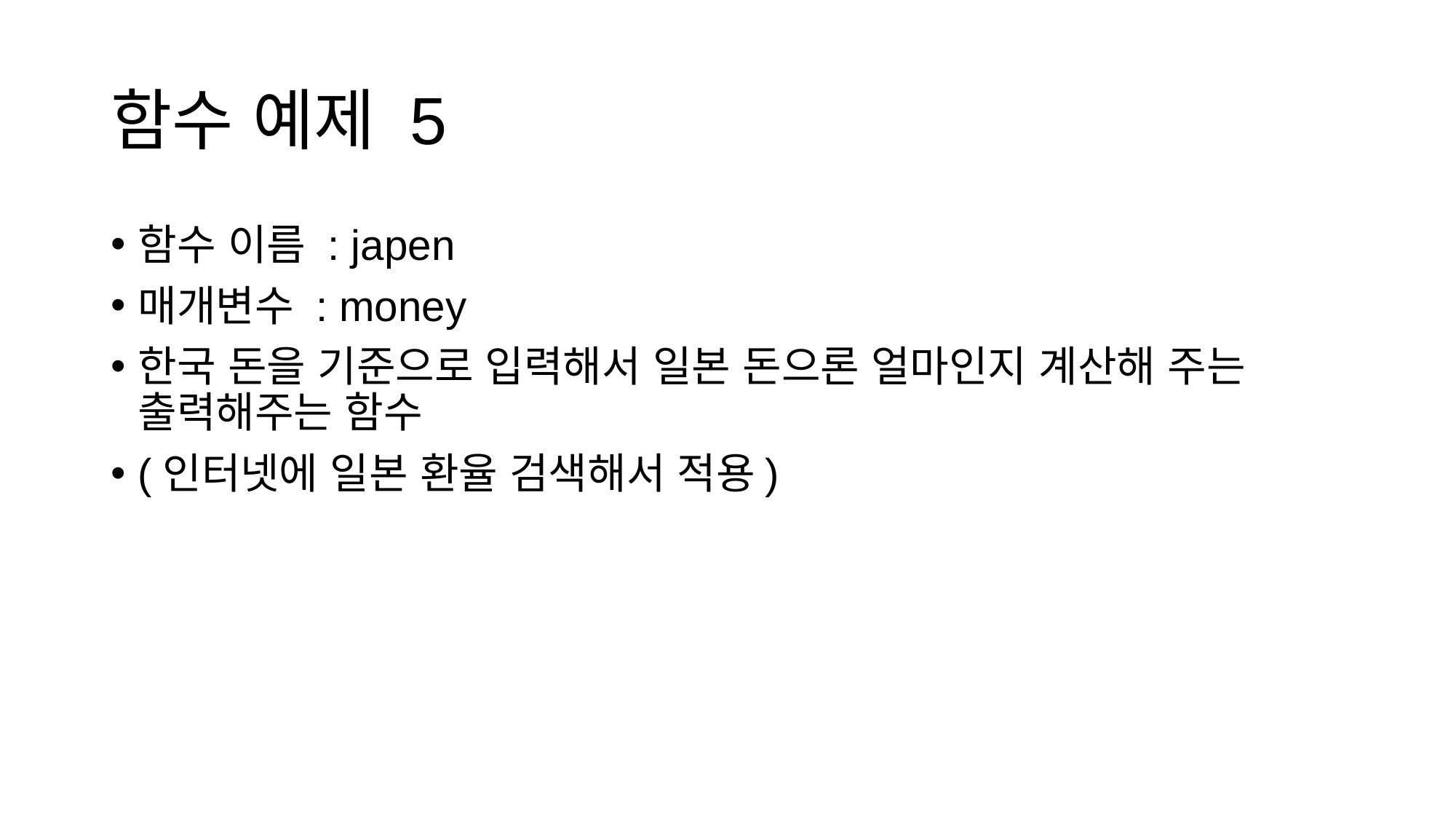

# 함수 예제 5
함수 이름 : japen
매개변수 : money
한국 돈을 기준으로 입력해서 일본 돈으론 얼마인지 계산해 주는 출력해주는 함수
(인터넷에 일본 환율 검색해서 적용)